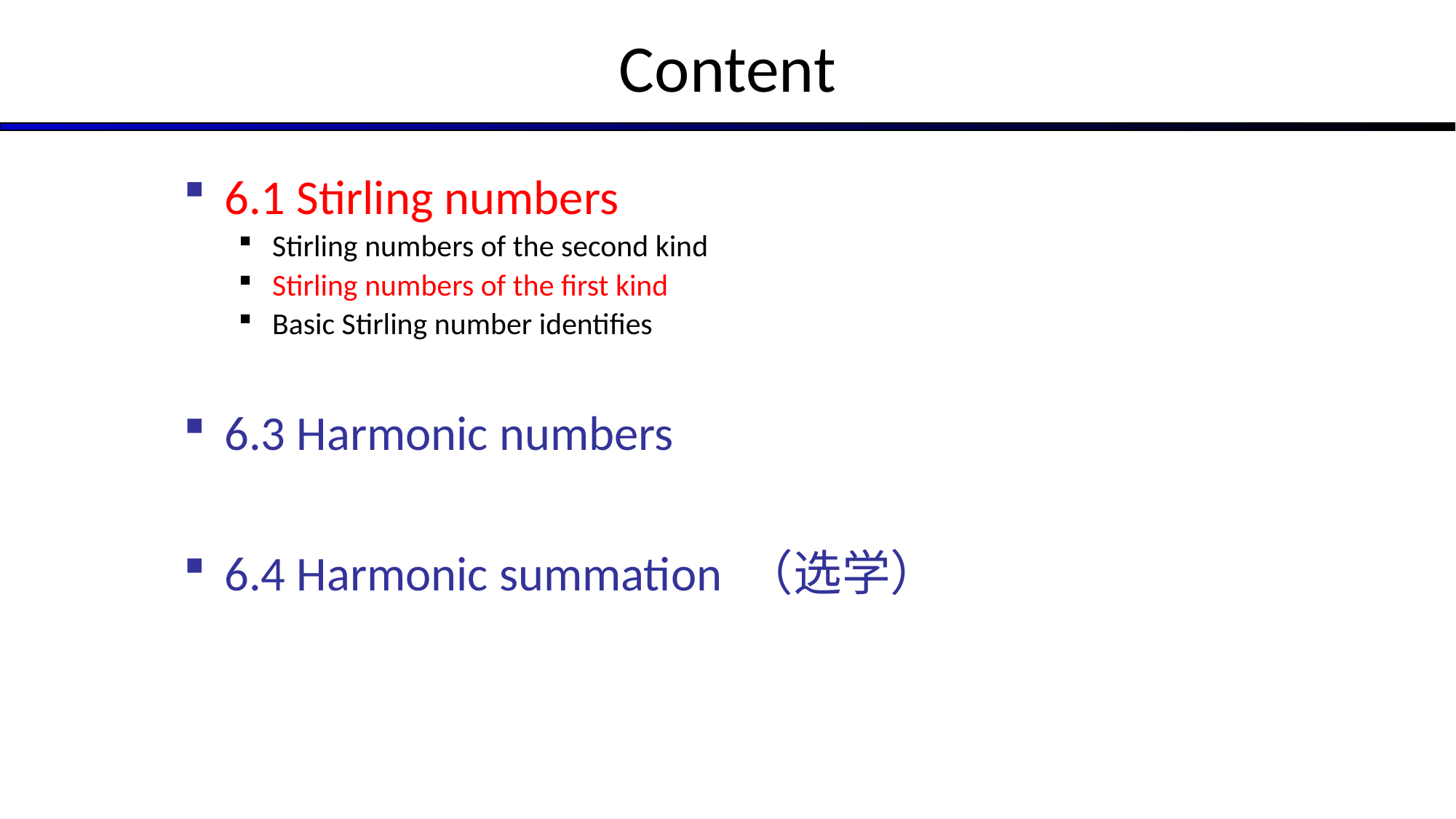

# Content
6.1 Stirling numbers
Stirling numbers of the second kind
Stirling numbers of the first kind
Basic Stirling number identifies

6.3 Harmonic numbers

6.4 Harmonic summation （选学）